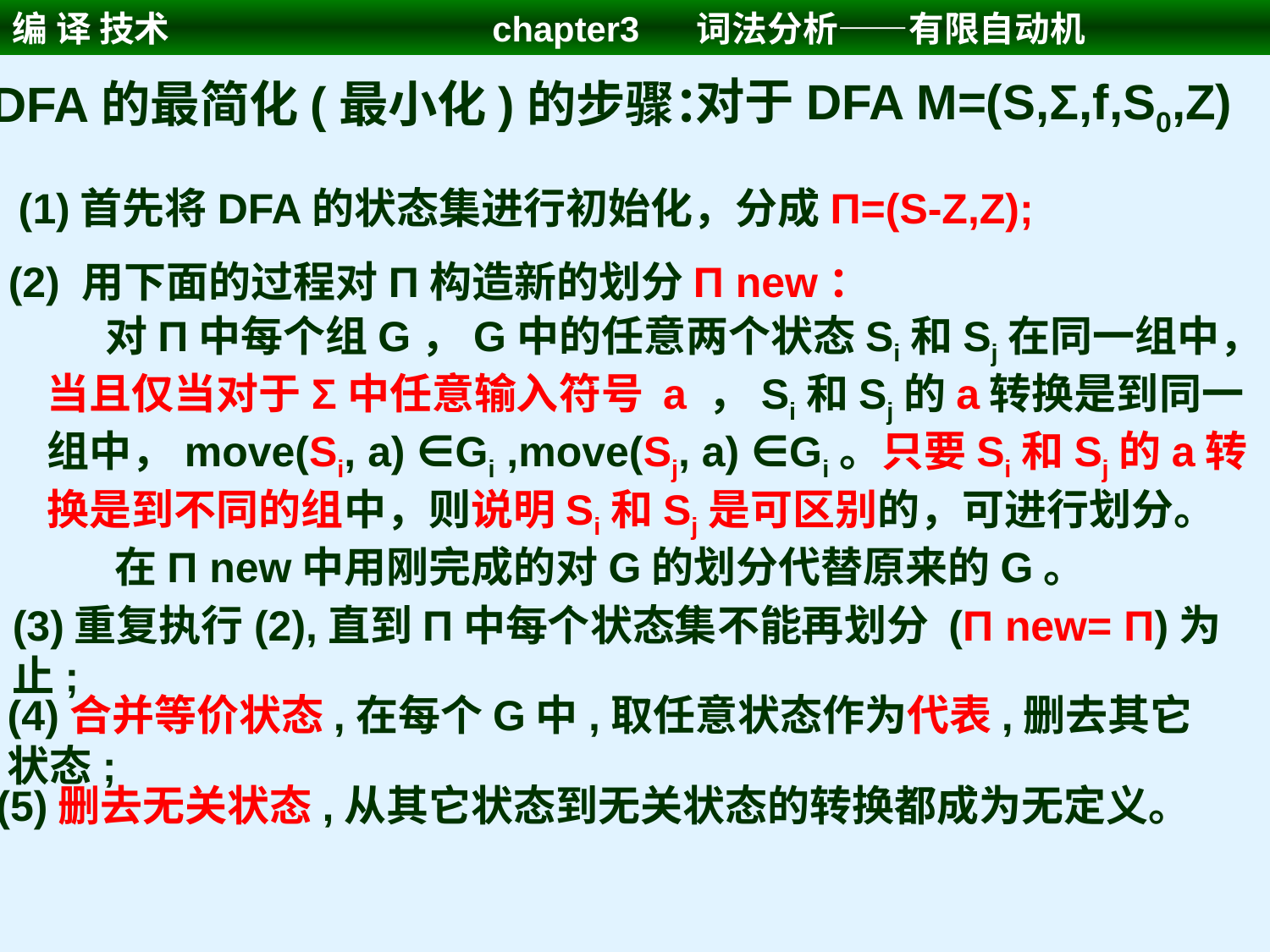

对于DFA M=(S,Σ,f,S0,Z)
DFA的最简化(最小化)的步骤：
(1)首先将DFA的状态集进行初始化，分成Π=(S-Z,Z);
(2) 用下面的过程对Π构造新的划分Π new：
     对Π中每个组G，G中的任意两个状态Si和Sj在同一组中，当且仅当对于Σ中任意输入符号 a ，Si和Sj的a转换是到同一组中，move(Si, a) ∈Gi ,move(Sj, a) ∈Gi。只要Si和Sj的a转换是到不同的组中，则说明Si和Sj是可区别的，可进行划分。
      在Π new中用刚完成的对G的划分代替原来的G。
(3)重复执行(2),直到Π中每个状态集不能再划分 (Π new= Π)为止;
(4)合并等价状态,在每个G中,取任意状态作为代表,删去其它状态;
(5)删去无关状态,从其它状态到无关状态的转换都成为无定义。